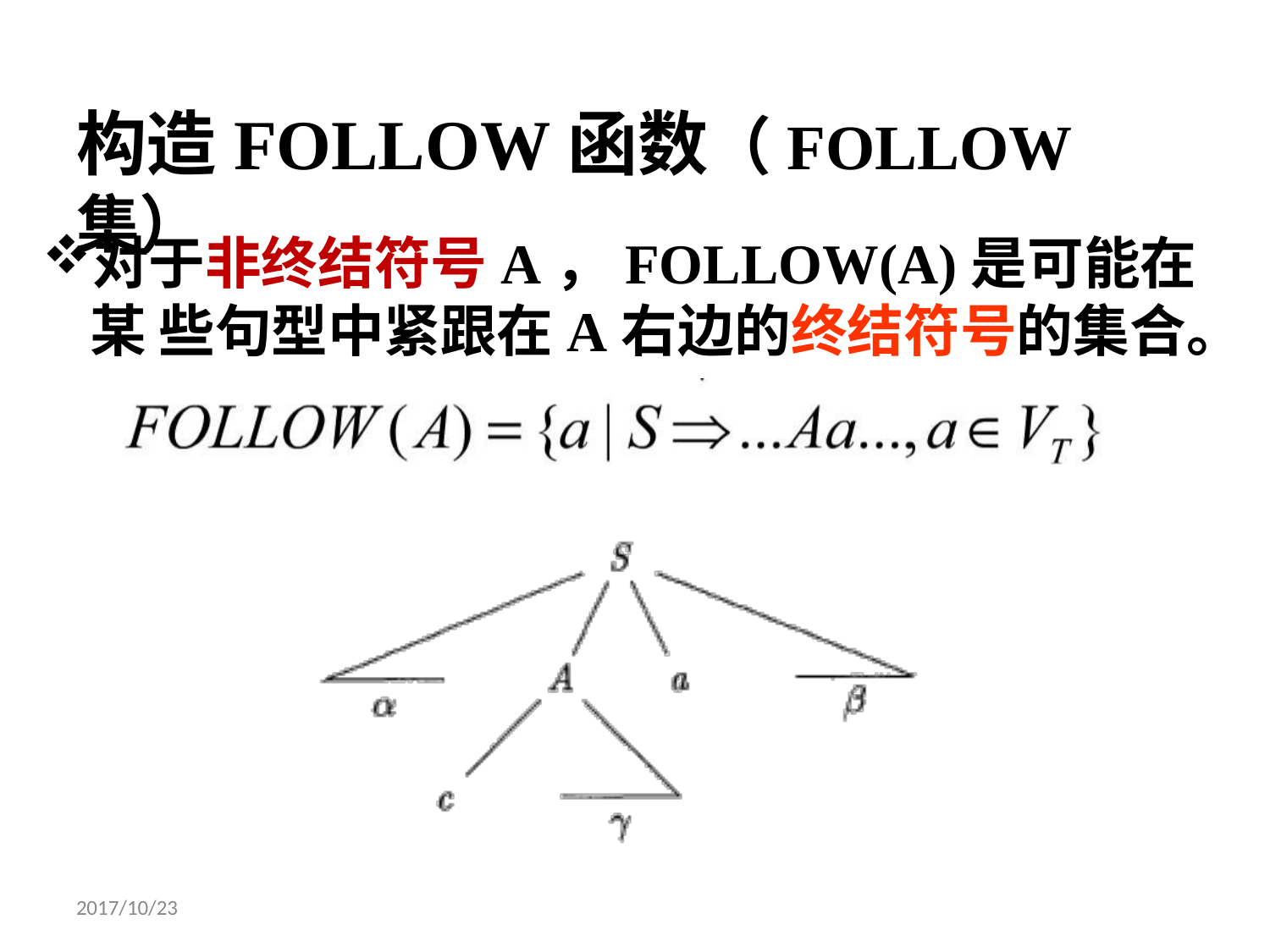

# 构造FOLLOW函数（FOLLOW集）
对于非终结符号A，FOLLOW(A)是可能在某 些句型中紧跟在A右边的终结符号的集合。

2017/10/23
50